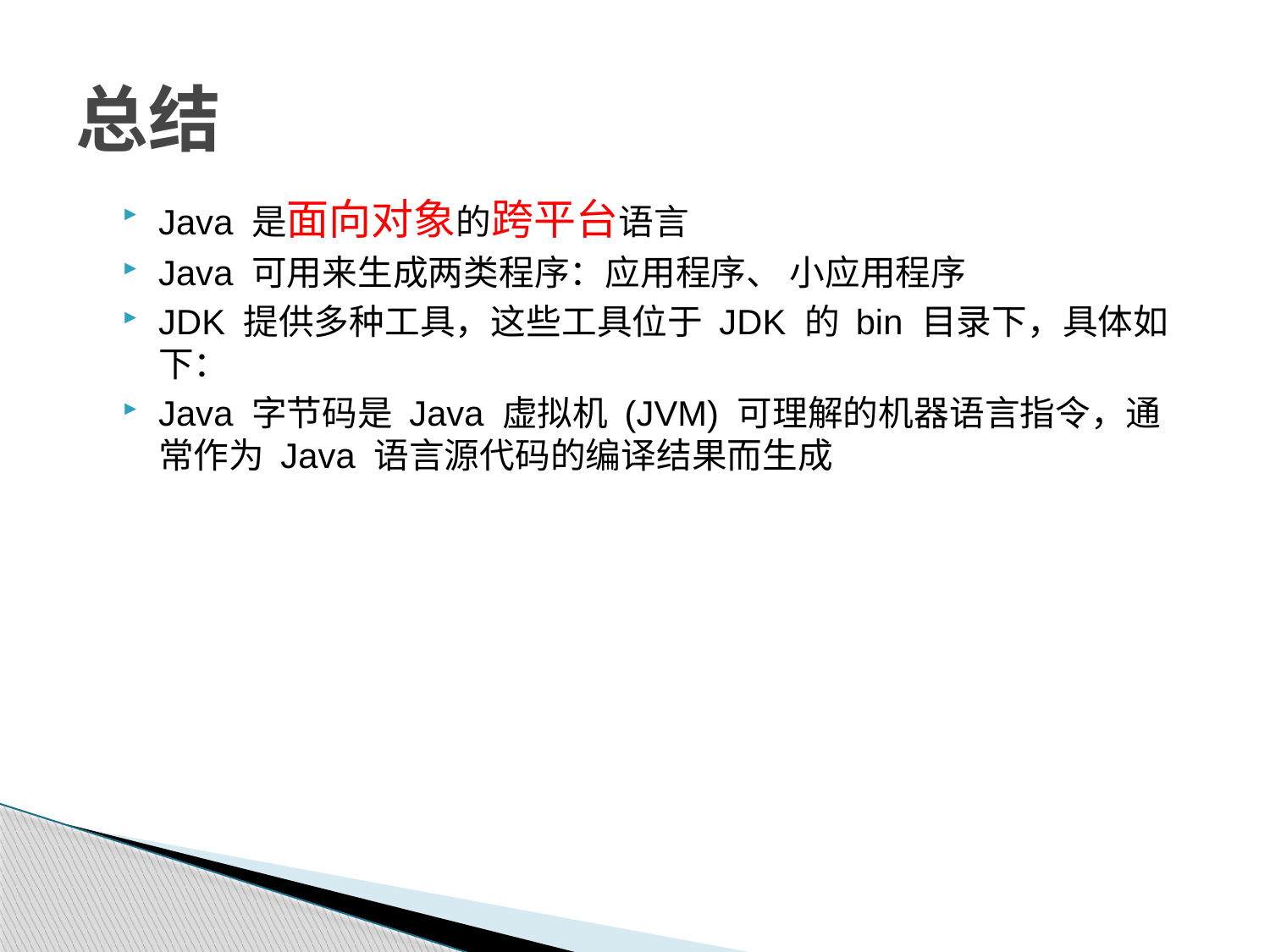

# 总结
Java 是面向对象的跨平台语言
Java 可用来生成两类程序：应用程序、 小应用程序
JDK 提供多种工具，这些工具位于 JDK 的 bin 目录下，具体如下：
Java 字节码是 Java 虚拟机 (JVM) 可理解的机器语言指令，通常作为 Java 语言源代码的编译结果而生成